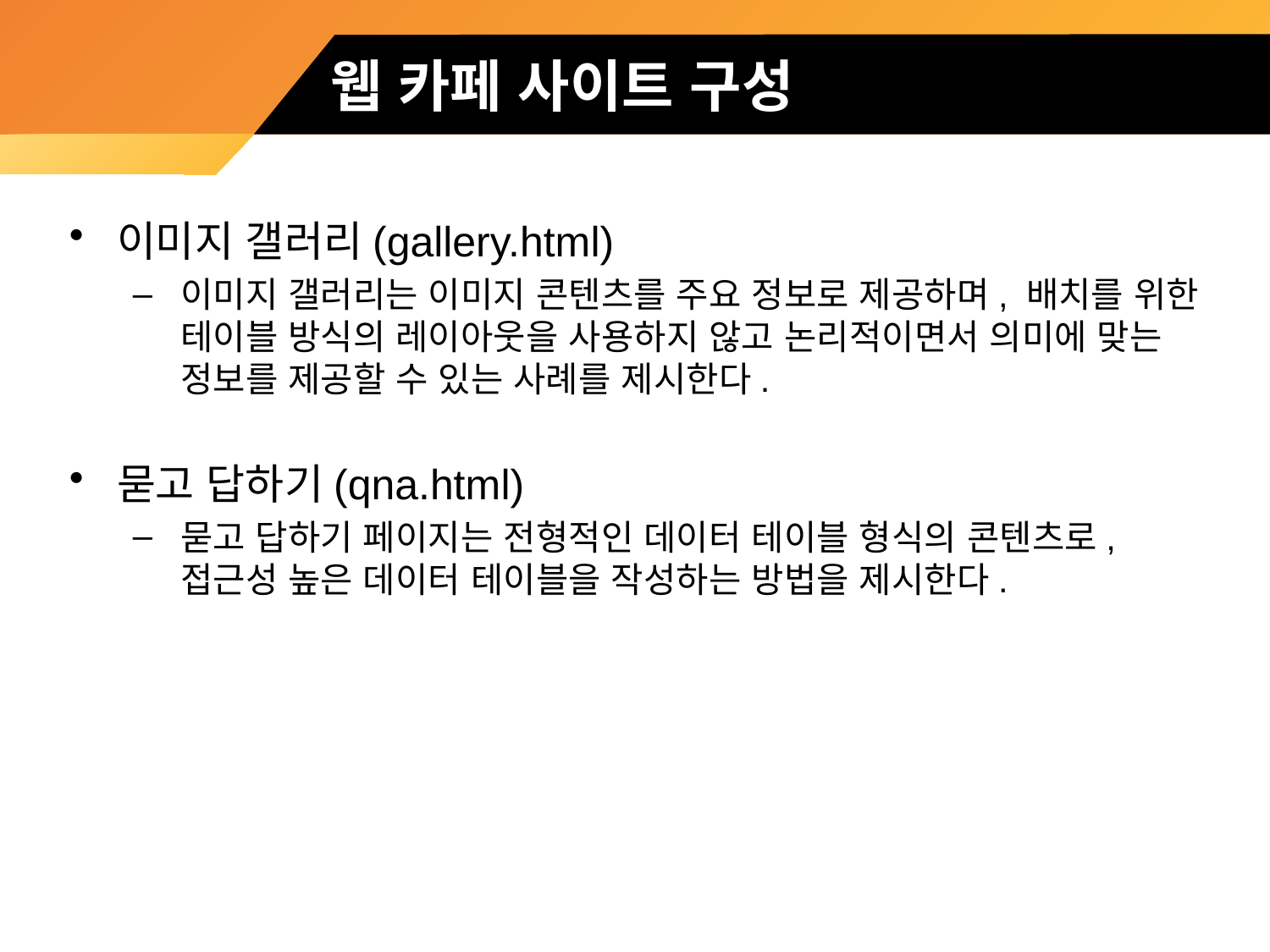

# 웹 카페 사이트 구성
이미지 갤러리(gallery.html)
이미지 갤러리는 이미지 콘텐츠를 주요 정보로 제공하며, 배치를 위한 테이블 방식의 레이아웃을 사용하지 않고 논리적이면서 의미에 맞는 정보를 제공할 수 있는 사례를 제시한다.

묻고 답하기(qna.html)
묻고 답하기 페이지는 전형적인 데이터 테이블 형식의 콘텐츠로, 접근성 높은 데이터 테이블을 작성하는 방법을 제시한다.